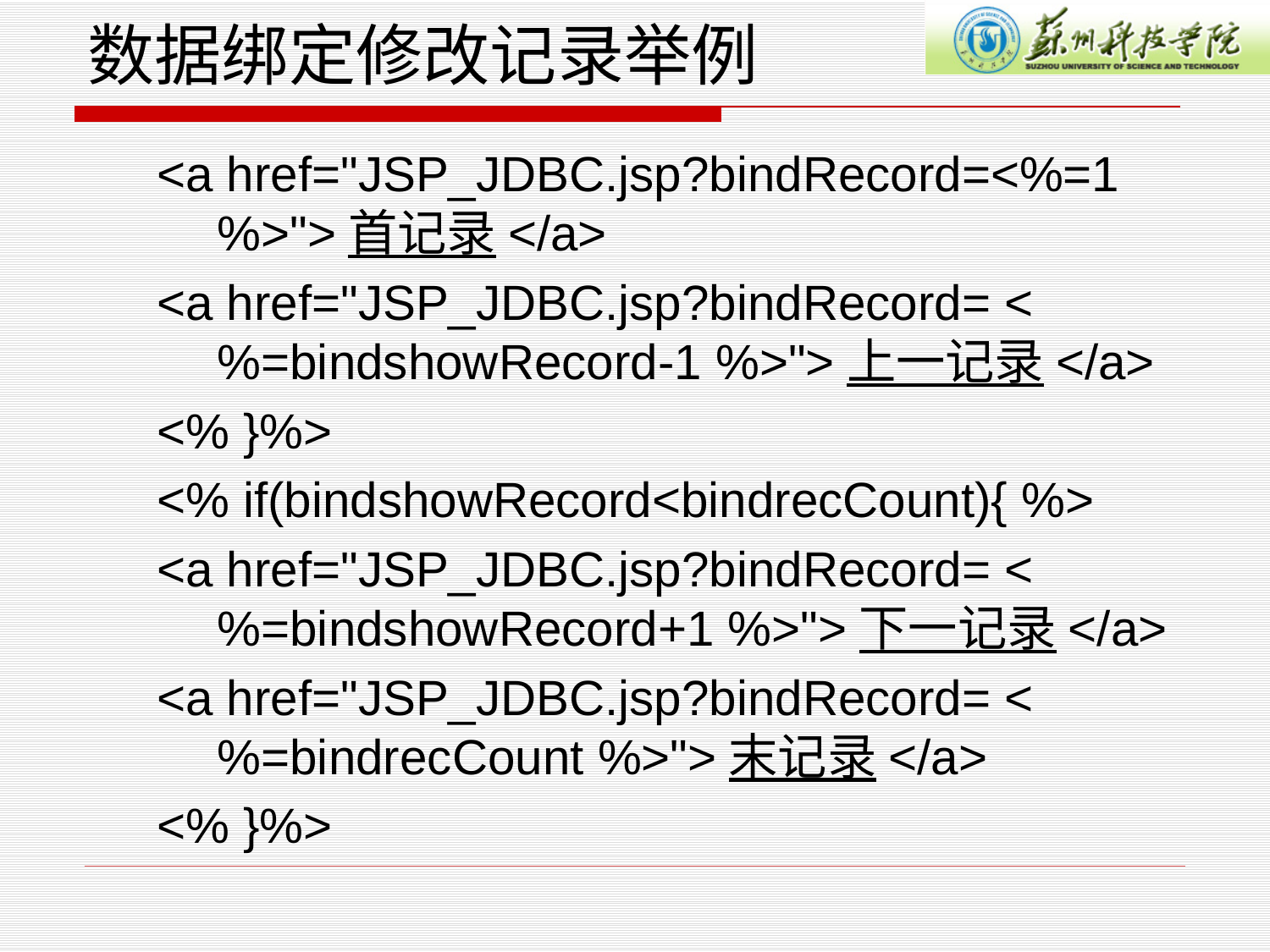

# 数据绑定修改记录举例
<a href="JSP_JDBC.jsp?bindRecord=<%=1 %>">首记录</a>
<a href="JSP_JDBC.jsp?bindRecord= <%=bindshowRecord-1 %>">上一记录</a>
<% }%>
<% if(bindshowRecord<bindrecCount){ %>
<a href="JSP_JDBC.jsp?bindRecord= <%=bindshowRecord+1 %>">下一记录</a>
<a href="JSP_JDBC.jsp?bindRecord= <%=bindrecCount %>">末记录</a>
<% }%>